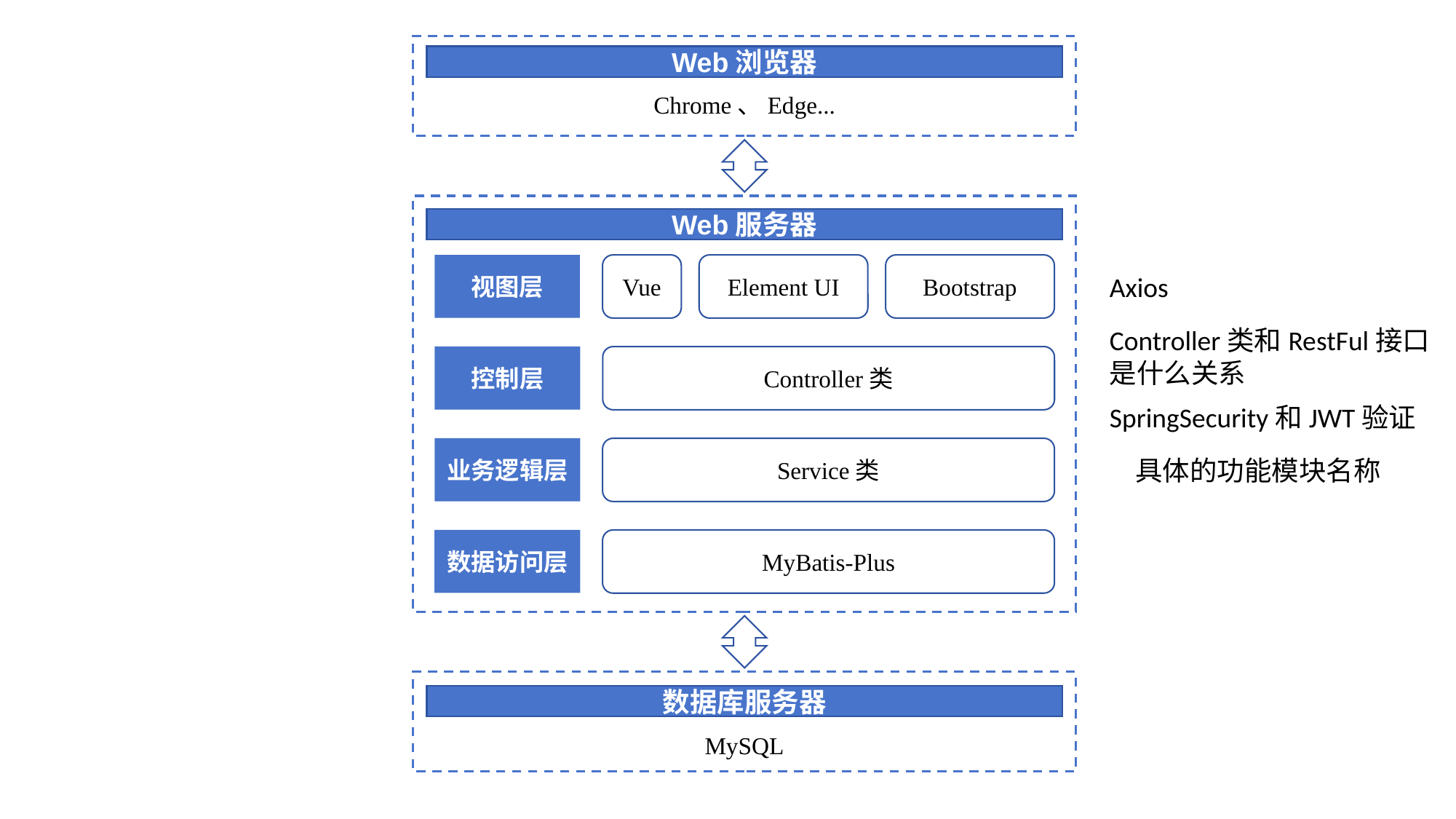

Web浏览器
Chrome、Edge...

Web服务器
视图层
Vue
Element UI
Bootstrap
Axios
Controller类和RestFul接口
是什么关系
控制层
Controller类
SpringSecurity和JWT验证
业务逻辑层
Service类
具体的功能模块名称
数据访问层
MyBatis-Plus

数据库服务器
MySQL